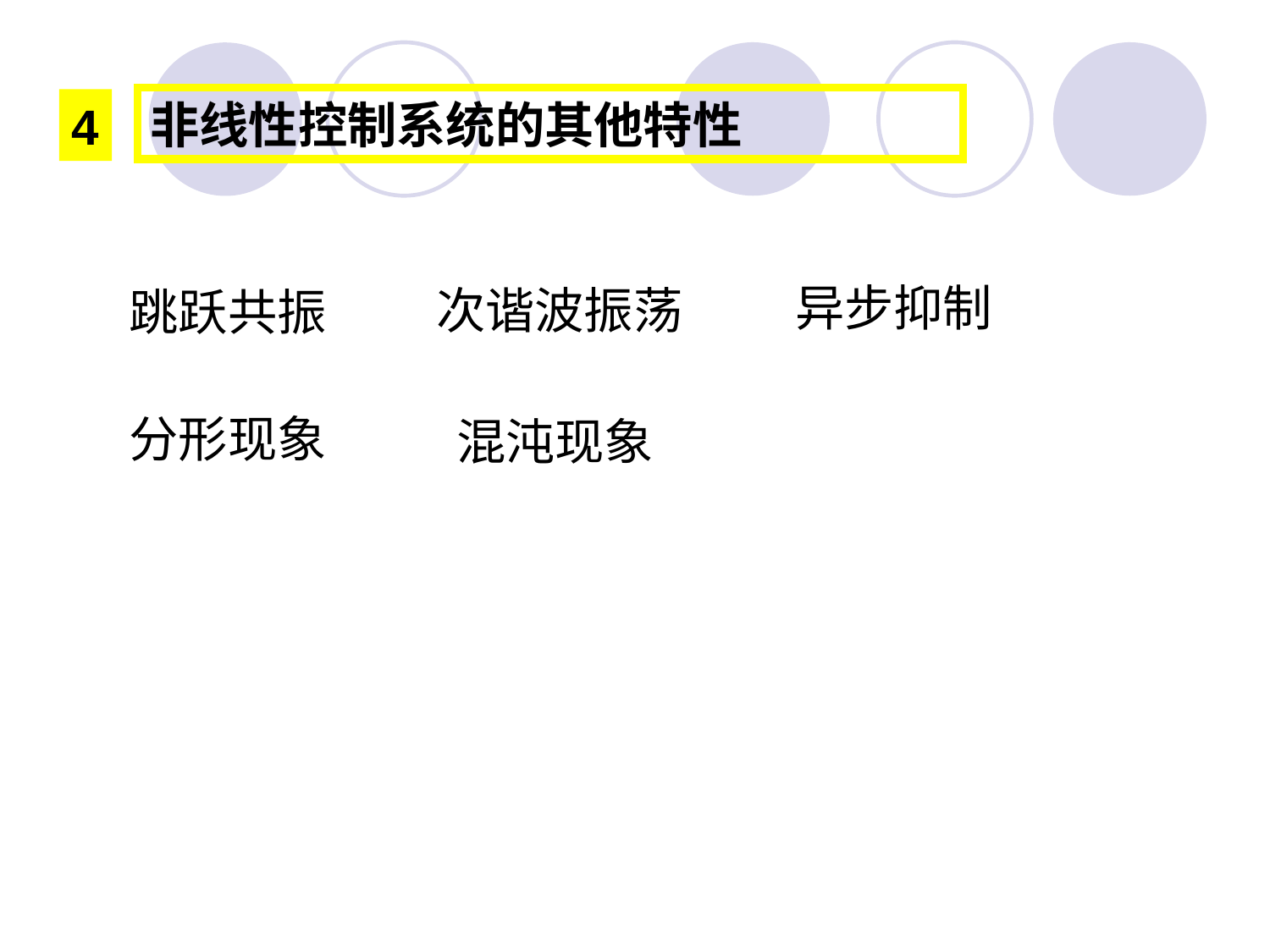

非线性控制系统的其他特性
4
异步抑制
次谐波振荡
跳跃共振
分形现象
混沌现象
15